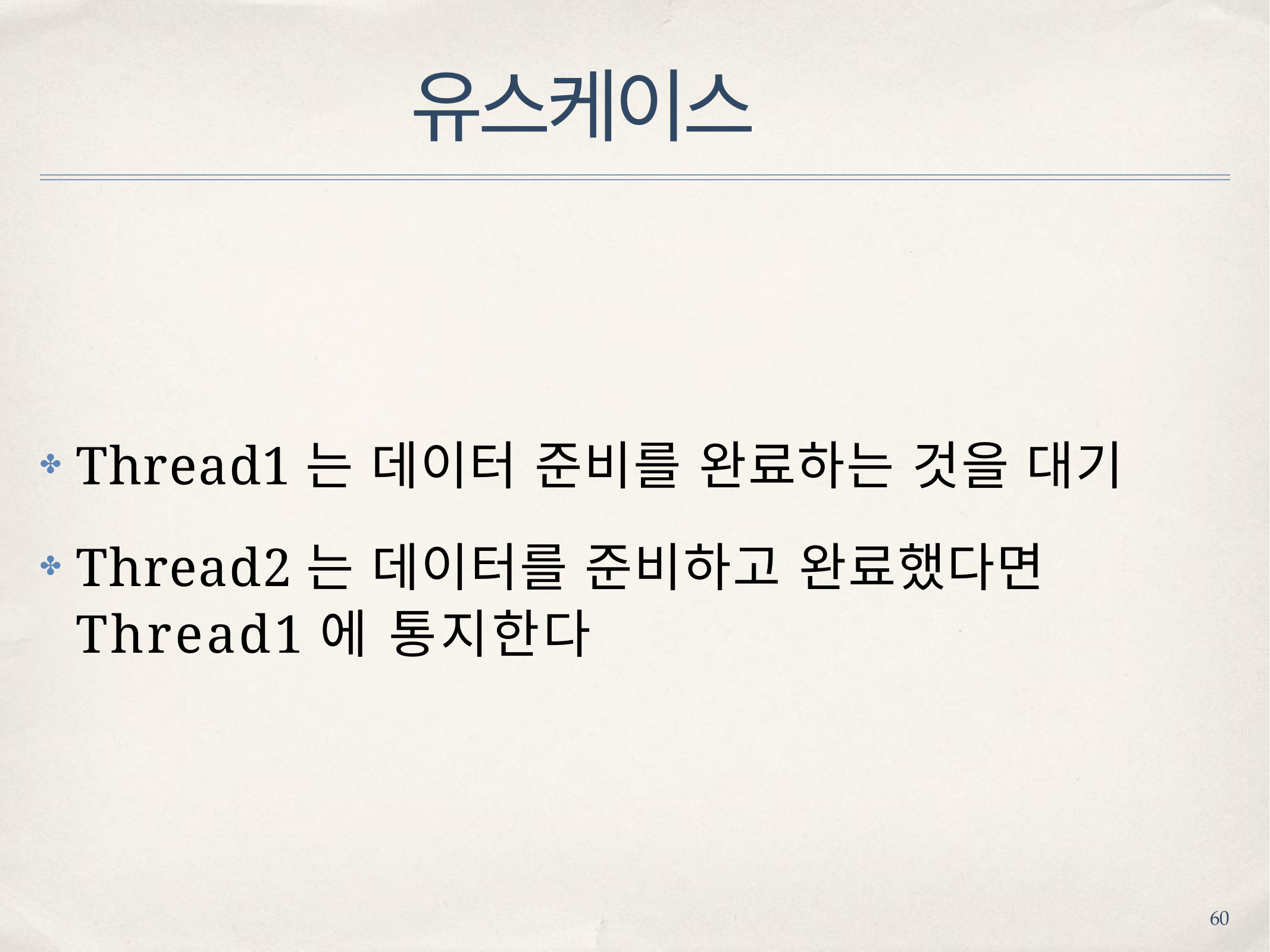

# 유스케이스
Thread1는 데이터 준비를 완료하는 것을 대기
Thread2는 데이터를 준비하고 완료했다면 Thread1에 통지한다
✤
✤
60